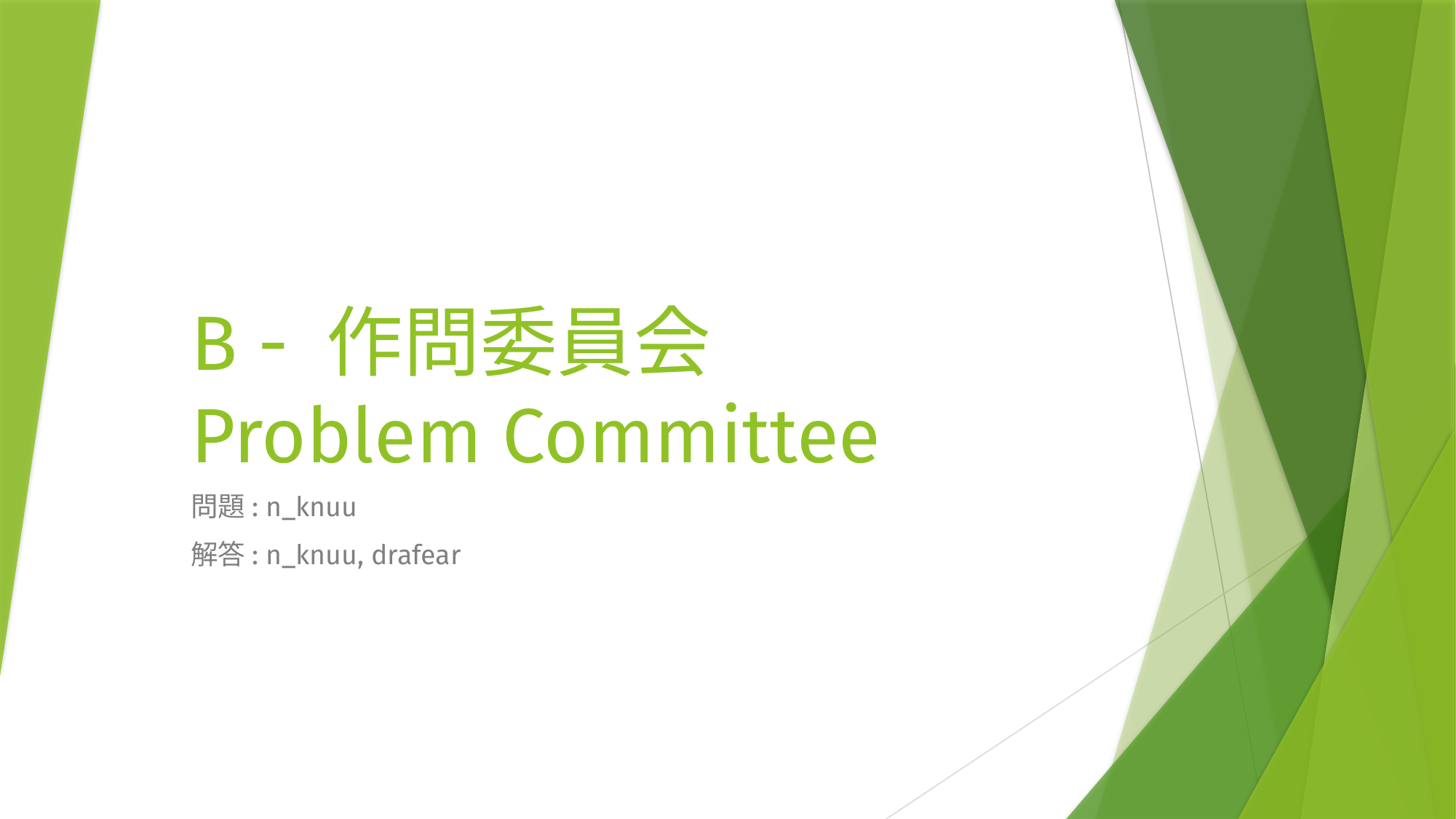

# B - 作問委員会 Problem Committee
問題: n_knuu
解答: n_knuu, drafear